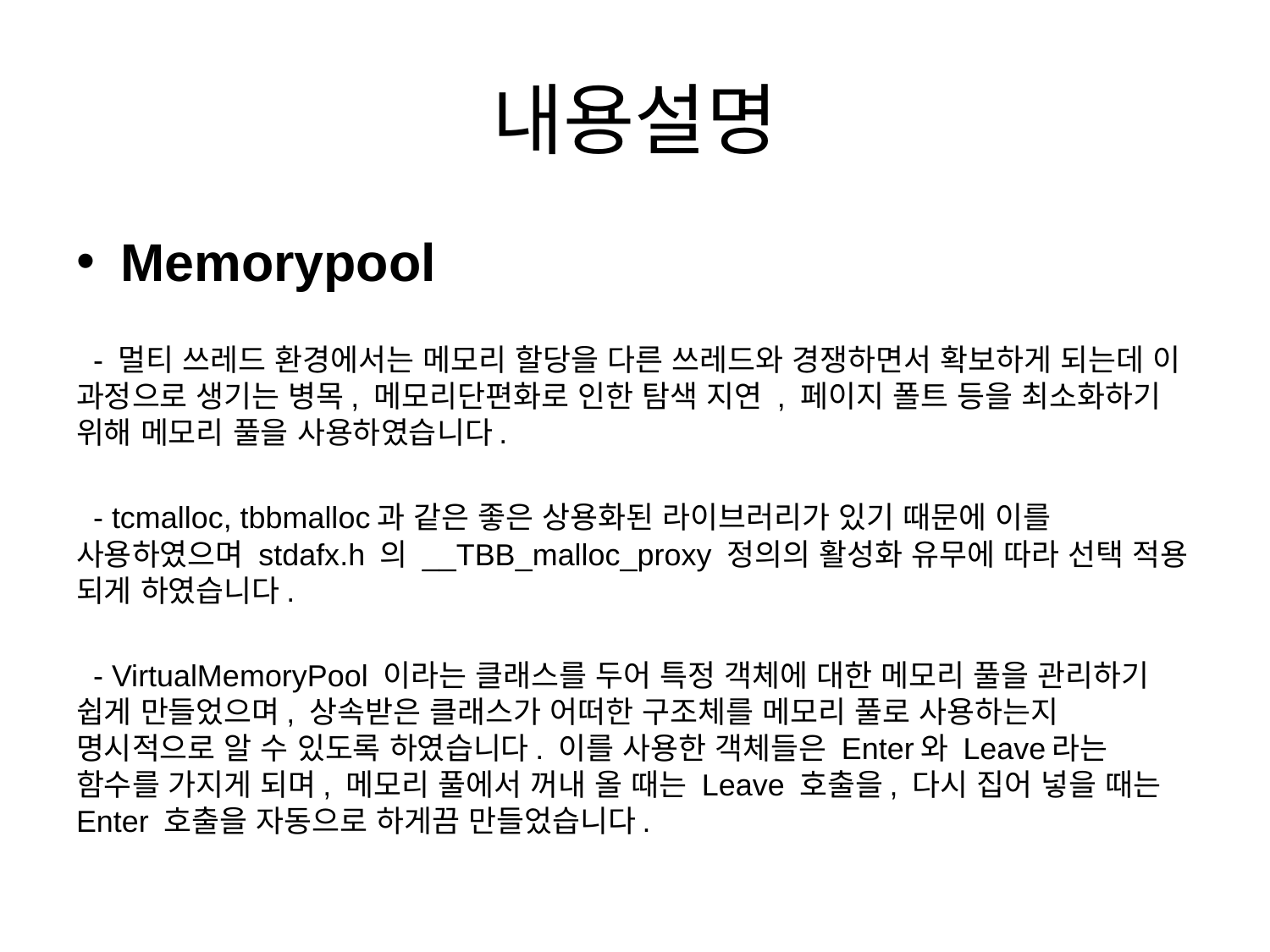

# 내용설명
Memorypool

  - 멀티 쓰레드 환경에서는 메모리 할당을 다른 쓰레드와 경쟁하면서 확보하게 되는데 이 과정으로 생기는 병목, 메모리단편화로 인한 탐색 지연 , 페이지 폴트 등을 최소화하기 위해 메모리 풀을 사용하였습니다.

  - tcmalloc, tbbmalloc과 같은 좋은 상용화된 라이브러리가 있기 때문에 이를 사용하였으며 stdafx.h 의 __TBB_malloc_proxy 정의의 활성화 유무에 따라 선택 적용 되게 하였습니다.

  - VirtualMemoryPool 이라는 클래스를 두어 특정 객체에 대한 메모리 풀을 관리하기 쉽게 만들었으며, 상속받은 클래스가 어떠한 구조체를 메모리 풀로 사용하는지 명시적으로 알 수 있도록 하였습니다. 이를 사용한 객체들은 Enter와 Leave라는 함수를 가지게 되며, 메모리 풀에서 꺼내 올 때는 Leave 호출을, 다시 집어 넣을 때는 Enter 호출을 자동으로 하게끔 만들었습니다.